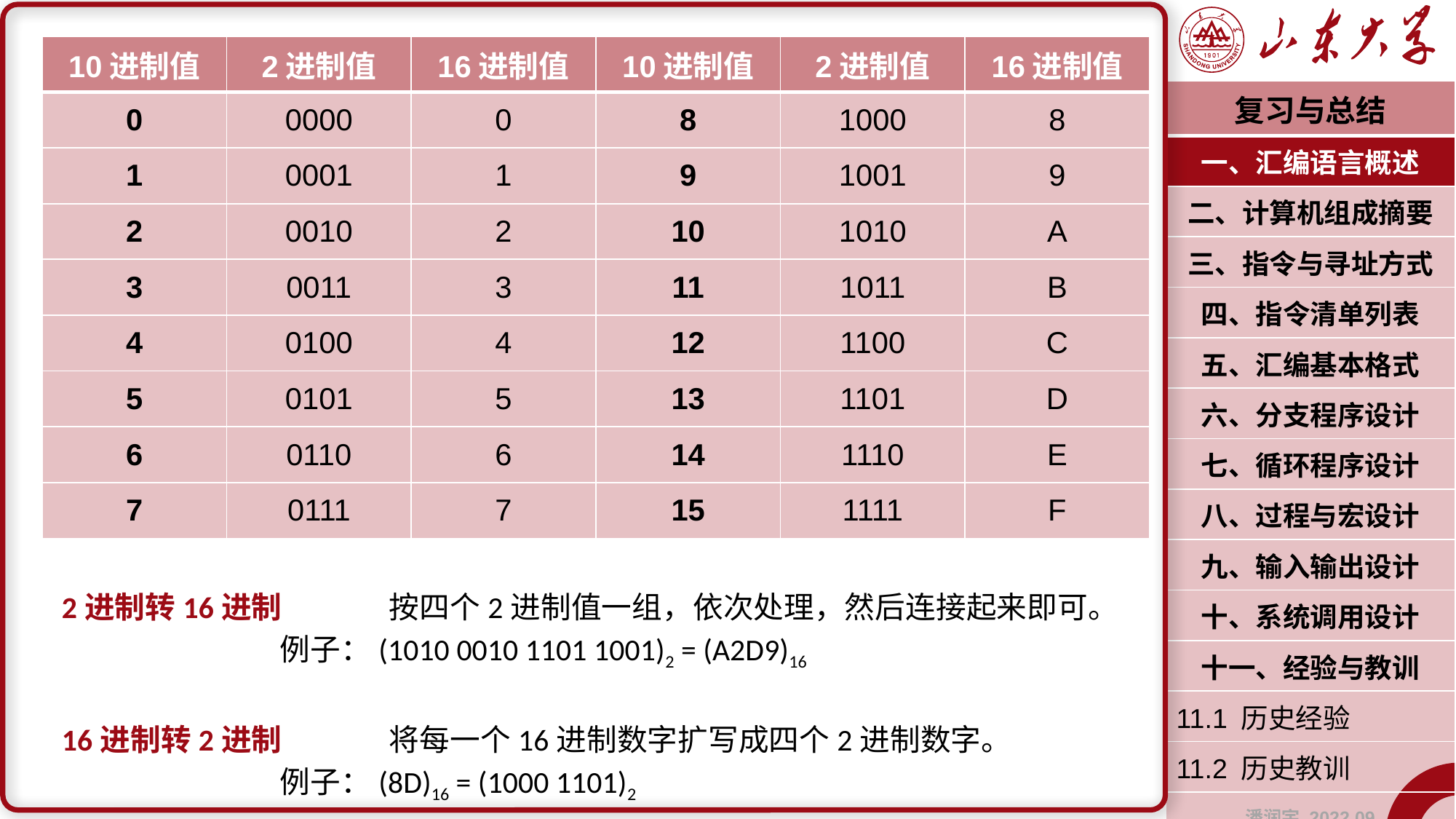

| 10进制值 | 2进制值 | 16进制值 | 10进制值 | 2进制值 | 16进制值 |
| --- | --- | --- | --- | --- | --- |
| 0 | 0000 | 0 | 8 | 1000 | 8 |
| 1 | 0001 | 1 | 9 | 1001 | 9 |
| 2 | 0010 | 2 | 10 | 1010 | A |
| 3 | 0011 | 3 | 11 | 1011 | B |
| 4 | 0100 | 4 | 12 | 1100 | C |
| 5 | 0101 | 5 | 13 | 1101 | D |
| 6 | 0110 | 6 | 14 | 1110 | E |
| 7 | 0111 | 7 | 15 | 1111 | F |
| 复习与总结 |
| --- |
| 一、汇编语言概述 |
| 二、计算机组成摘要 |
| 三、指令与寻址方式 |
| 四、指令清单列表 |
| 五、汇编基本格式 |
| 六、分支程序设计 |
| 七、循环程序设计 |
| 八、过程与宏设计 |
| 九、输入输出设计 |
| 十、系统调用设计 |
| 十一、经验与教训 |
| 11.1 历史经验 |
| 11.2 历史教训 |
| 潘润宇 2022.09 |
2进制转16进制	按四个2进制值一组，依次处理，然后连接起来即可。
		例子：(1010 0010 1101 1001)2 = (A2D9)16

16进制转2进制	将每一个16进制数字扩写成四个2进制数字。
		例子：(8D)16 = (1000 1101)2